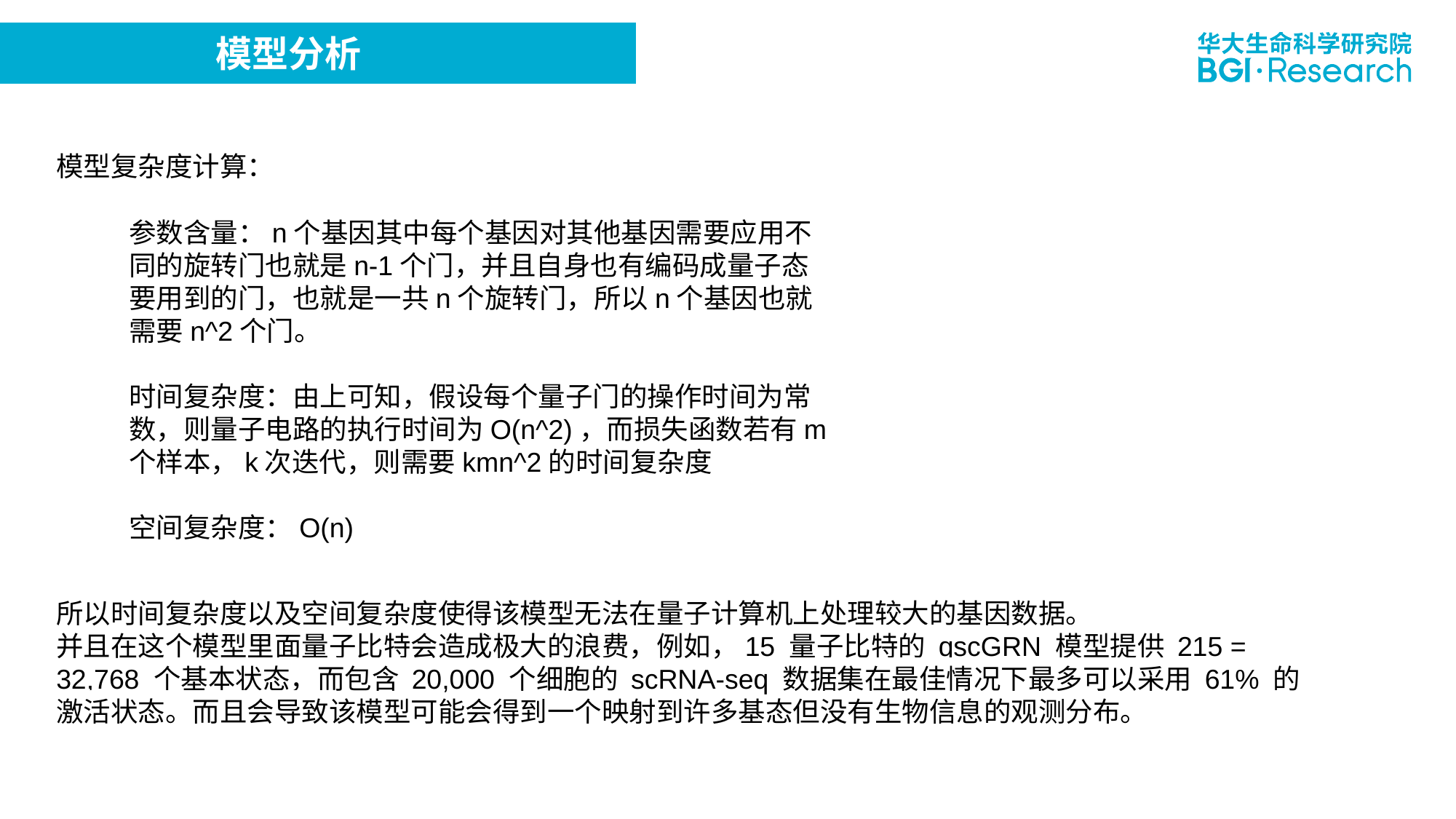

模型分析
模型复杂度计算：
参数含量：n个基因其中每个基因对其他基因需要应用不同的旋转门也就是n-1个门，并且自身也有编码成量子态要用到的门，也就是一共n个旋转门，所以n个基因也就需要n^2个门。

时间复杂度：由上可知，假设每个量子门的操作时间为常数，则量子电路的执行时间为O(n^2)，而损失函数若有m个样本，k次迭代，则需要kmn^2的时间复杂度

空间复杂度：O(n)
所以时间复杂度以及空间复杂度使得该模型无法在量子计算机上处理较大的基因数据。
并且在这个模型里面量子比特会造成极大的浪费，例如，15 量子比特的 qscGRN 模型提供 215 = 32,768 个基本状态，而包含 20,000 个细胞的 scRNA-seq 数据集在最佳情况下最多可以采用 61% 的激活状态。而且会导致该模型可能会得到一个映射到许多基态但没有生物信息的观测分布。